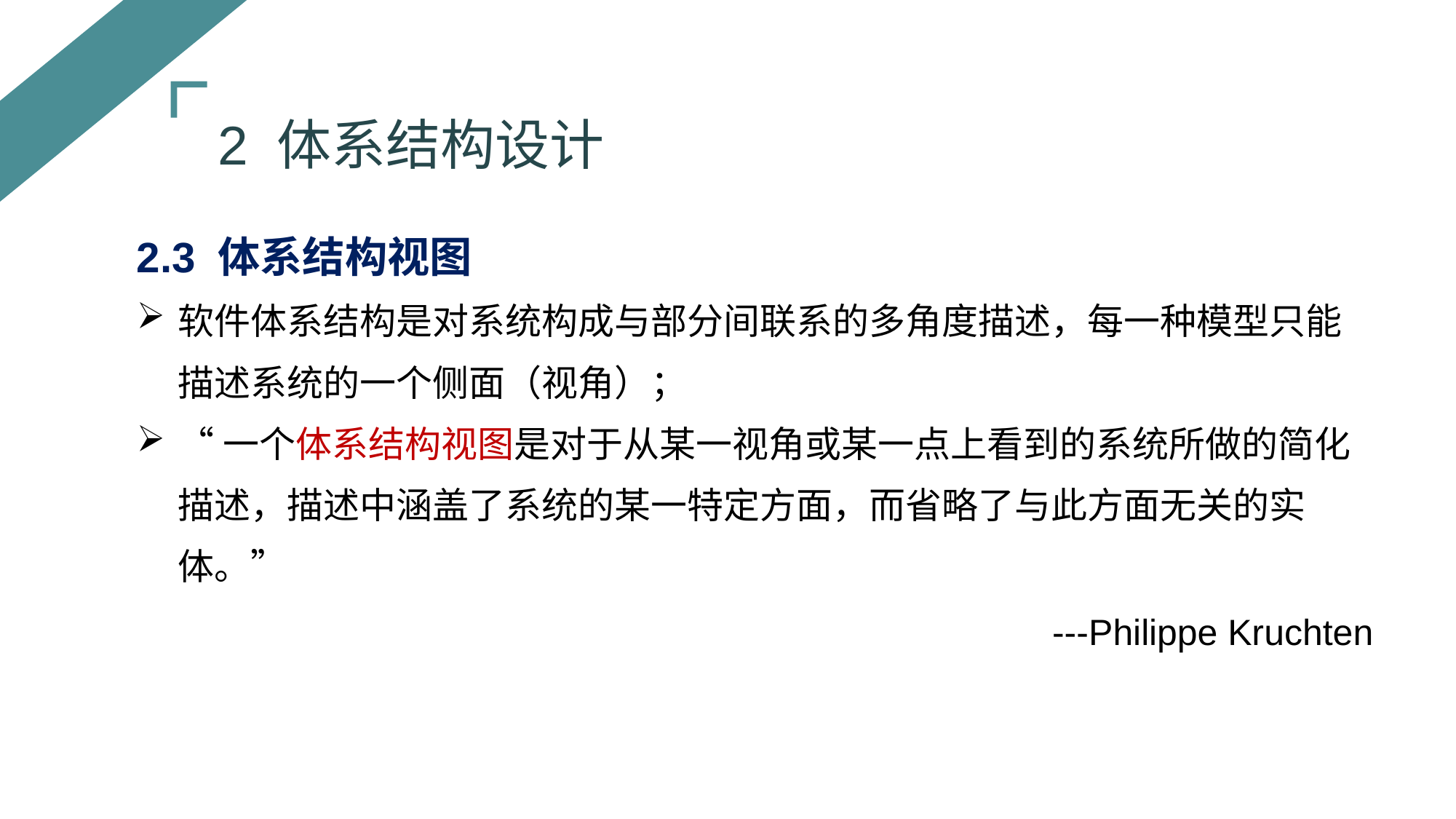

2 体系结构设计
2.3 体系结构视图
软件体系结构是对系统构成与部分间联系的多角度描述，每一种模型只能描述系统的一个侧面（视角）；
“一个体系结构视图是对于从某一视角或某一点上看到的系统所做的简化描述，描述中涵盖了系统的某一特定方面，而省略了与此方面无关的实体。”
                                                 ---Philippe Kruchten